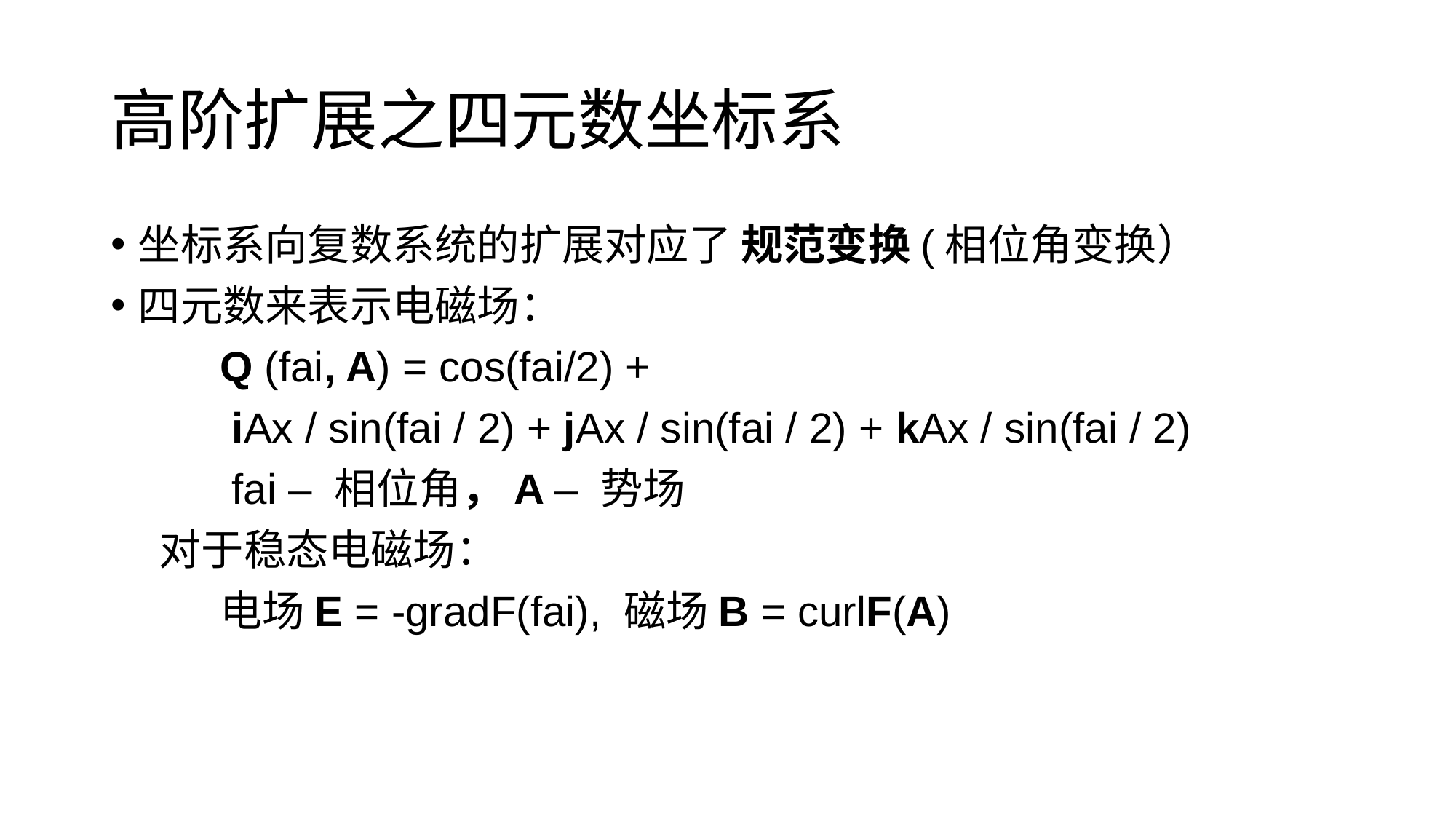

# 高阶扩展之四元数坐标系
坐标系向复数系统的扩展对应了 规范变换(相位角变换）
四元数来表示电磁场：
	Q (fai, A) = cos(fai/2) +
	 iAx / sin(fai / 2) + jAx / sin(fai / 2) + kAx / sin(fai / 2)
	 fai – 相位角，A – 势场
    对于稳态电磁场：
	电场E = -gradF(fai), 磁场B = curlF(A)